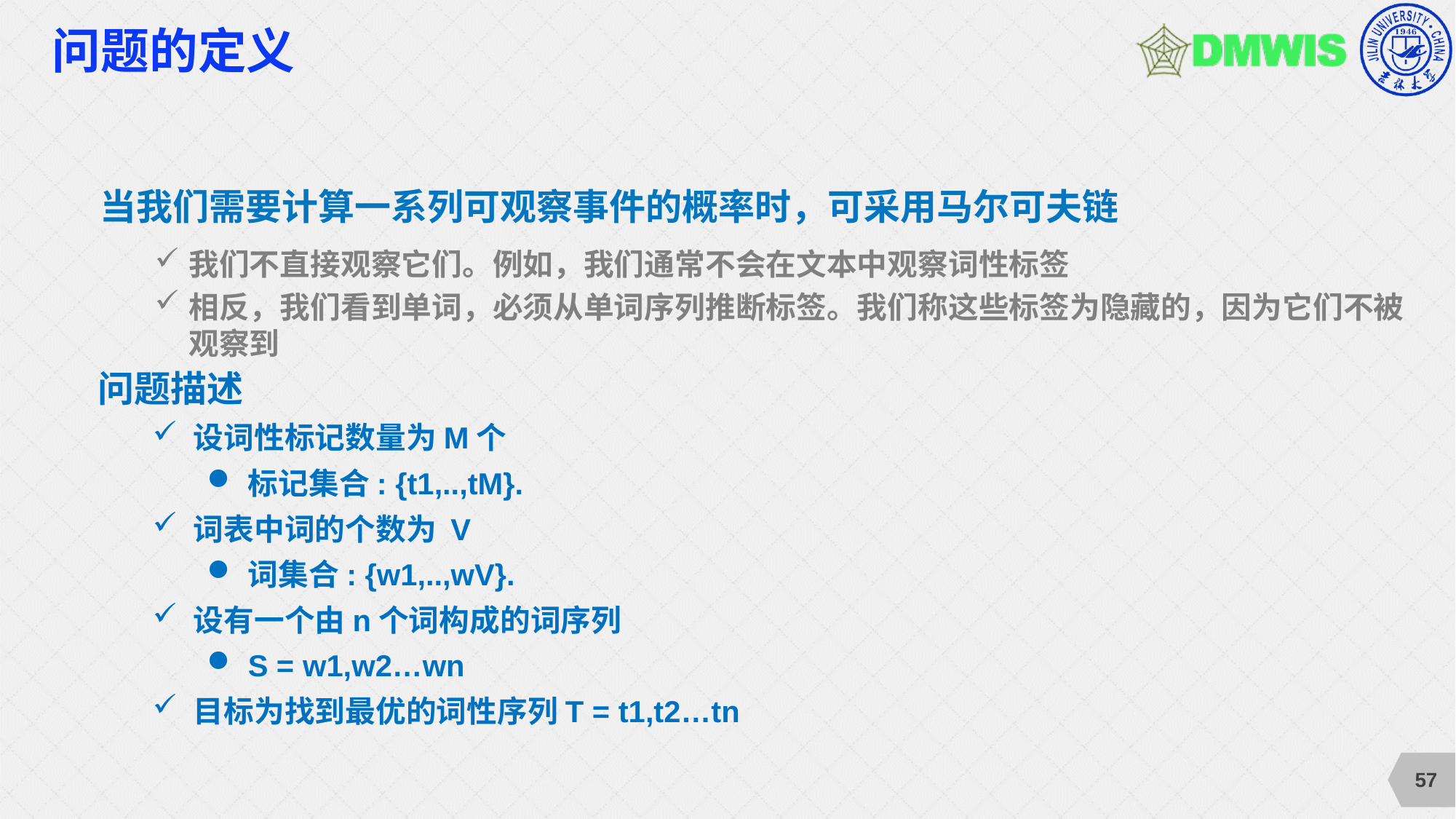

# 问题的定义

当我们需要计算一系列可观察事件的概率时，可采用马尔可夫链
我们不直接观察它们。例如，我们通常不会在文本中观察词性标签
相反，我们看到单词，必须从单词序列推断标签。我们称这些标签为隐藏的，因为它们不被观察到
问题描述
设词性标记数量为M个
标记集合: {t1,..,tM}.
词表中词的个数为 V
词集合: {w1,..,wV}.
设有一个由n个词构成的词序列
S = w1,w2…wn
目标为找到最优的词性序列T = t1,t2…tn

57